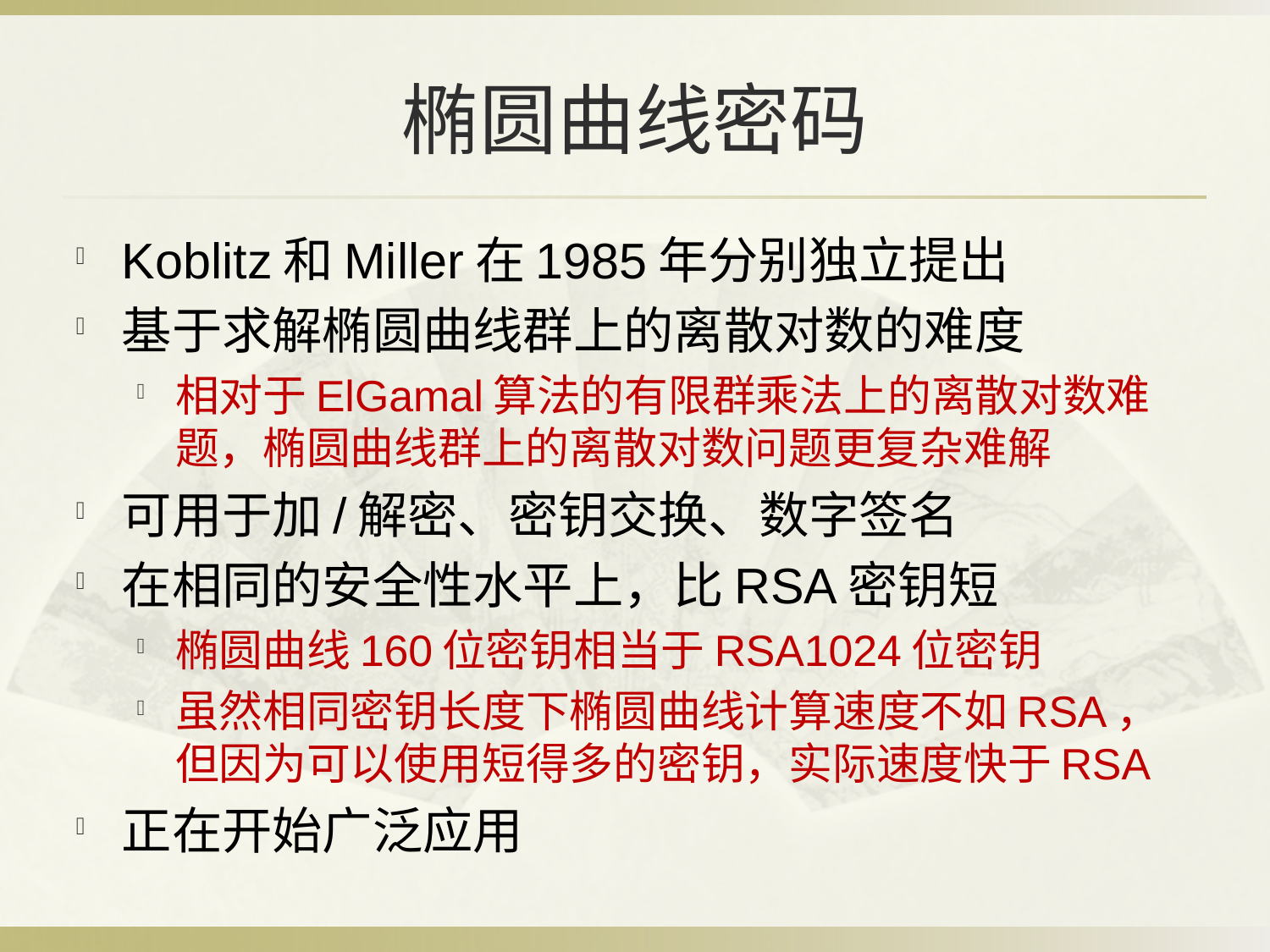

# 椭圆曲线密码
Koblitz和Miller在1985年分别独立提出
基于求解椭圆曲线群上的离散对数的难度
相对于ElGamal算法的有限群乘法上的离散对数难题，椭圆曲线群上的离散对数问题更复杂难解
可用于加/解密、密钥交换、数字签名
在相同的安全性水平上，比RSA密钥短
椭圆曲线160位密钥相当于RSA1024位密钥
虽然相同密钥长度下椭圆曲线计算速度不如RSA，但因为可以使用短得多的密钥，实际速度快于RSA
正在开始广泛应用